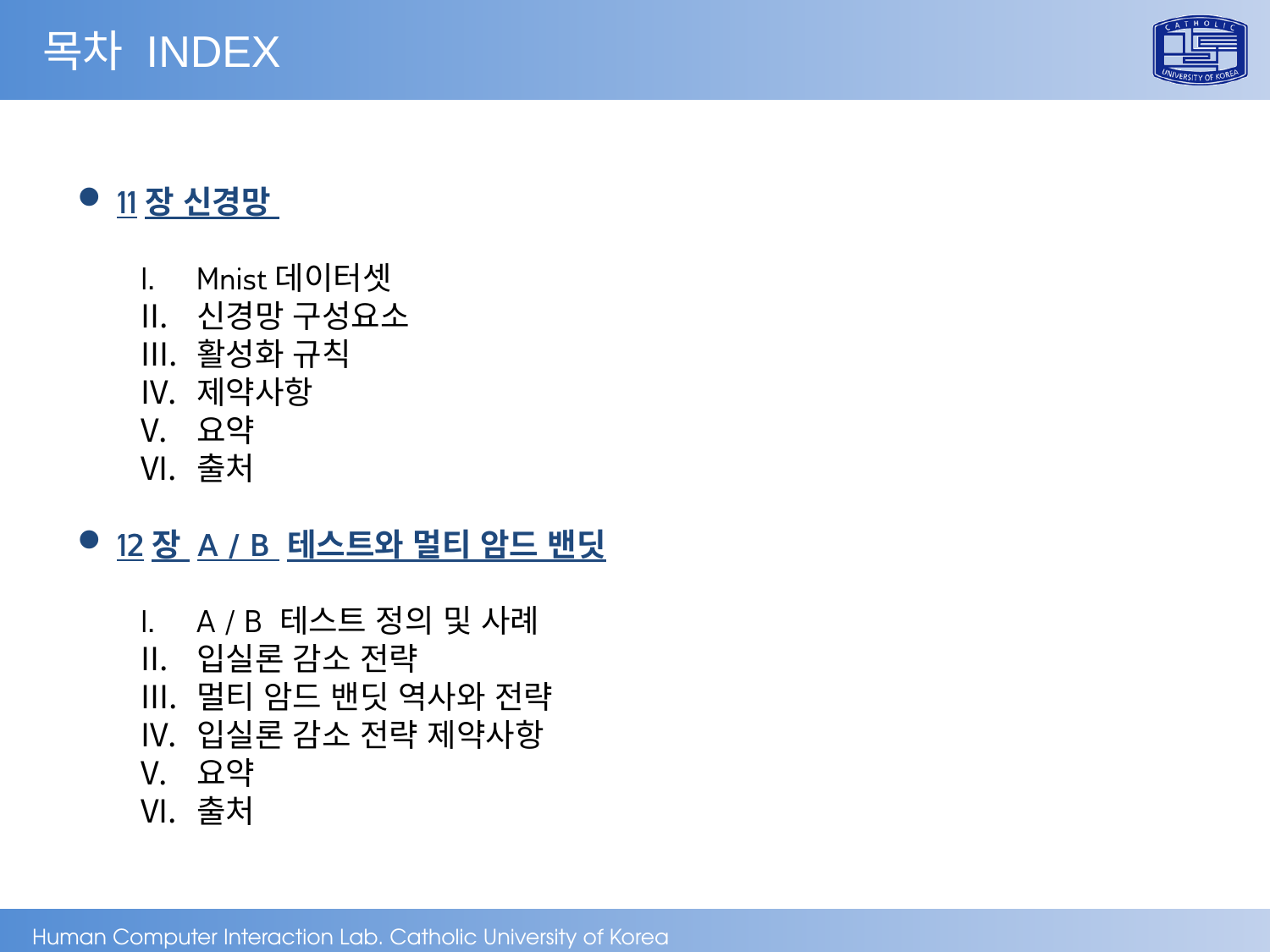

목차 INDEX
11장 신경망

Mnist데이터셋
신경망 구성요소
활성화 규칙
제약사항
요약
출처

12장 A / B 테스트와 멀티 암드 밴딧

A / B 테스트 정의 및 사례
입실론 감소 전략
멀티 암드 밴딧 역사와 전략
입실론 감소 전략 제약사항
요약
출처